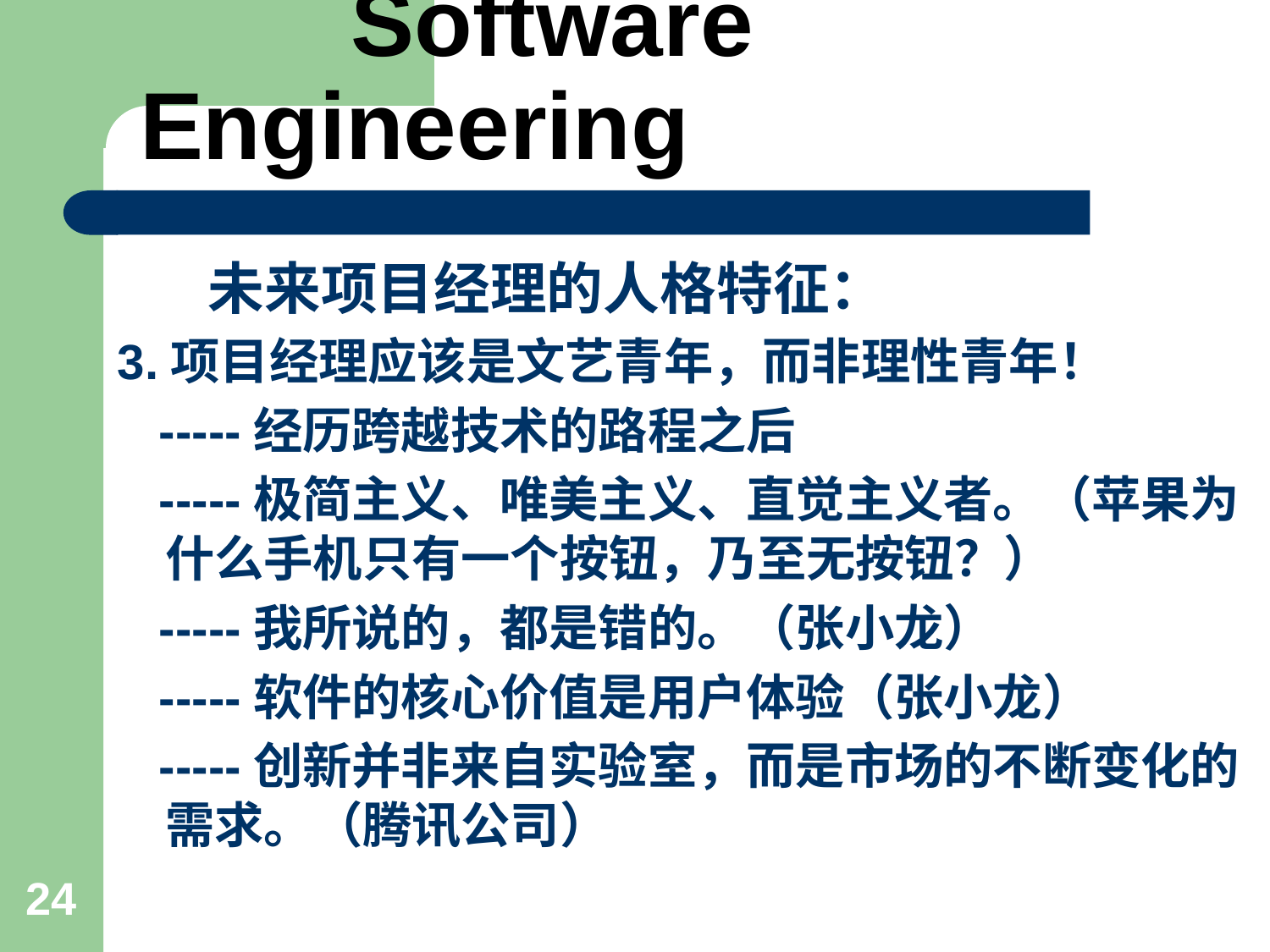

# Software   Engineering
       未来项目经理的人格特征：
3.项目经理应该是文艺青年，而非理性青年！
   -----经历跨越技术的路程之后
   -----极简主义、唯美主义、直觉主义者。（苹果为什么手机只有一个按钮，乃至无按钮？）
   -----我所说的，都是错的。（张小龙）
   -----软件的核心价值是用户体验（张小龙）
   -----创新并非来自实验室，而是市场的不断变化的需求。（腾讯公司）

24